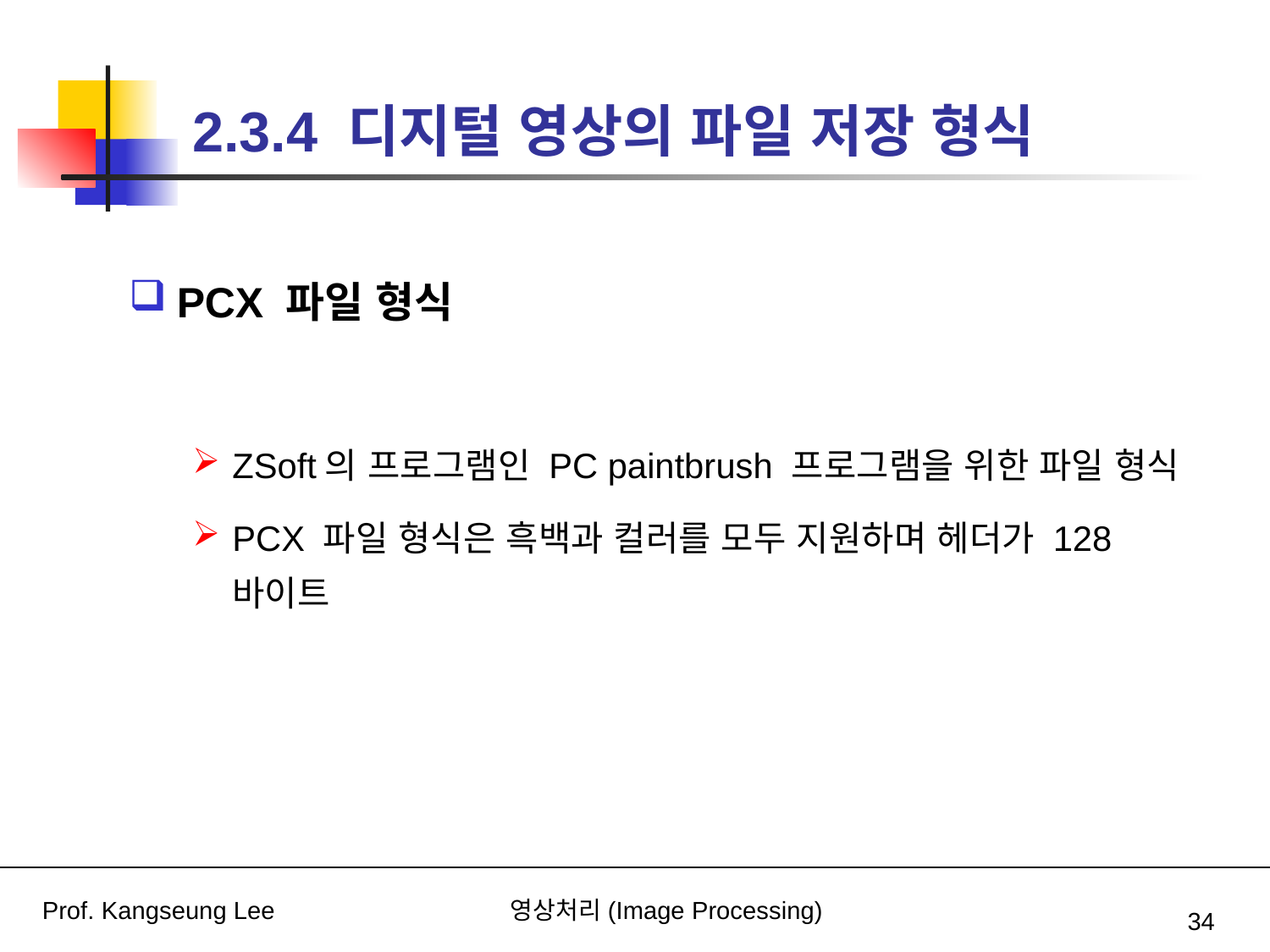

# 2.3.4 디지털 영상의 파일 저장 형식
PCX 파일 형식

ZSoft의 프로그램인 PC paintbrush 프로그램을 위한 파일 형식
PCX 파일 형식은 흑백과 컬러를 모두 지원하며 헤더가 128바이트
34

Prof. Kangseung Lee